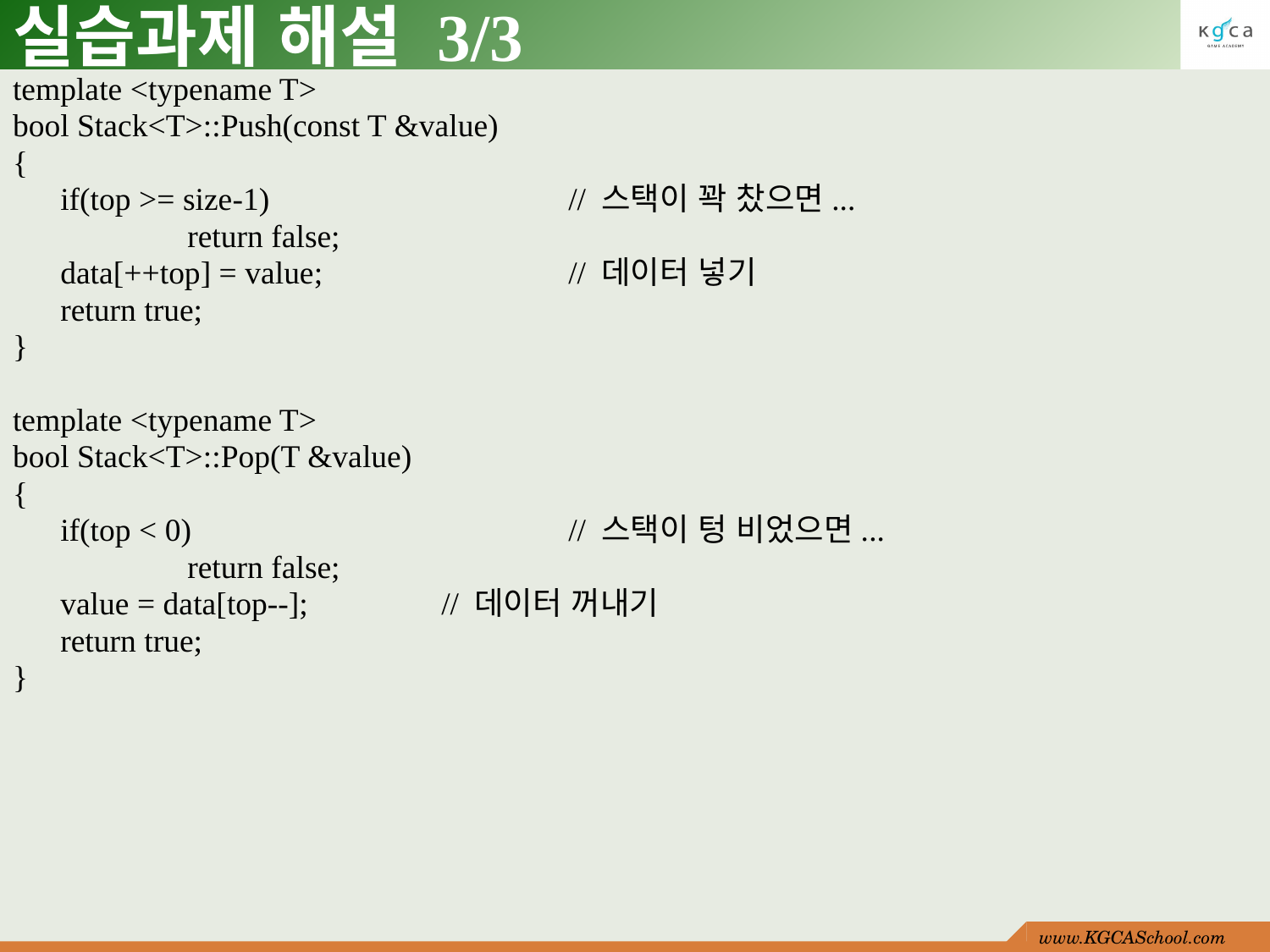

# 실습과제 해설 3/3
template <typename T>
bool Stack<T>::Push(const T &value)
{
	if(top >= size-1)			// 스택이 꽉 찼으면...
		return false;
	data[++top] = value;		// 데이터 넣기
	return true;
}

template <typename T>
bool Stack<T>::Pop(T &value)
{
	if(top < 0)			// 스택이 텅 비었으면...
		return false;
	value = data[top--];		// 데이터 꺼내기
	return true;
}